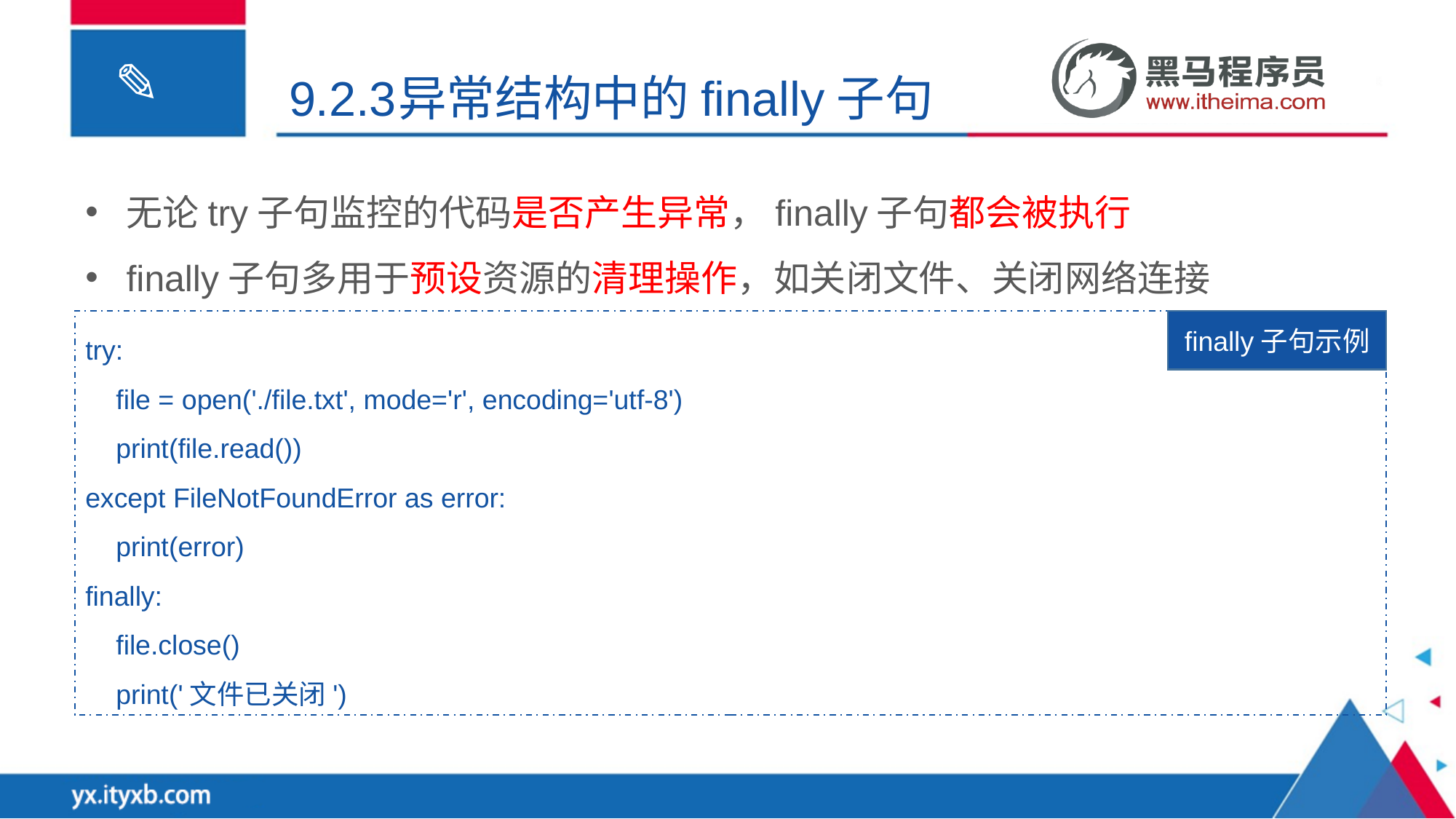

9.2.3	异常结构中的finally子句
无论try子句监控的代码是否产生异常，finally子句都会被执行
finally子句多用于预设资源的清理操作，如关闭文件、关闭网络连接
try:
    file = open('./file.txt', mode='r', encoding='utf-8')
    print(file.read())
except FileNotFoundError as error:
    print(error)
finally:
    file.close()
    print('文件已关闭')
finally子句示例